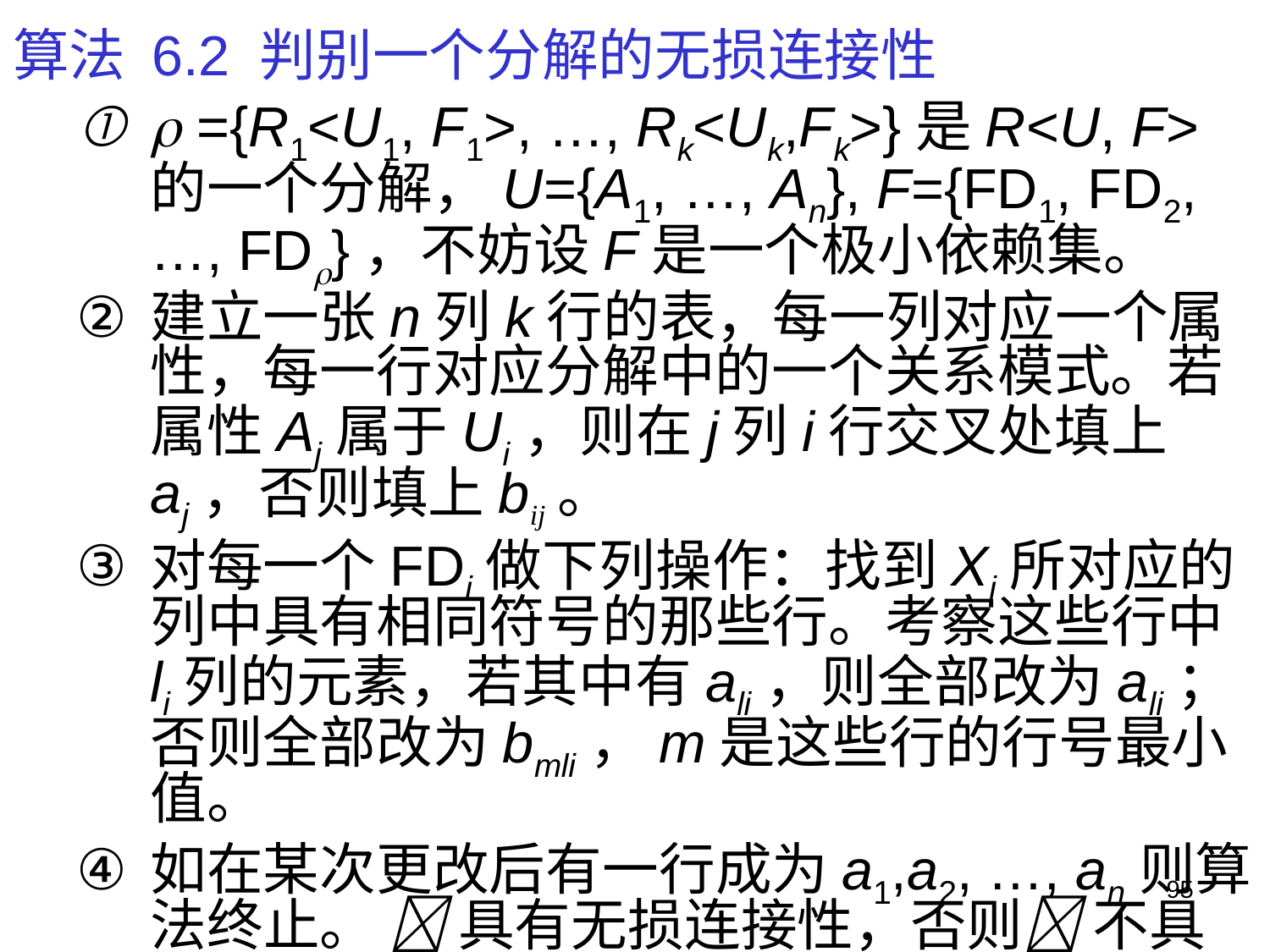

算法 6.2 判别一个分解的无损连接性
ρ ={R1<U1, F1>, …, Rk<Uk,Fk>}是R<U, F>的一个分解，U={A1, …, An}, F={FD1, FD2, …, FDρ}，不妨设F是一个极小依赖集。
建立一张n列k行的表，每一列对应一个属性，每一行对应分解中的一个关系模式。若属性Aj属于Ui，则在j列i行交叉处填上aj，否则填上bij。
对每一个FDi做下列操作：找到Xi所对应的列中具有相同符号的那些行。考察这些行中li列的元素，若其中有ali，则全部改为ali；否则全部改为bmli，m是这些行的行号最小值。
如在某次更改后有一行成为a1,a2, …, an则算法终止。 ρ 具有无损连接性，否则ρ 不具有无损连接性。
95